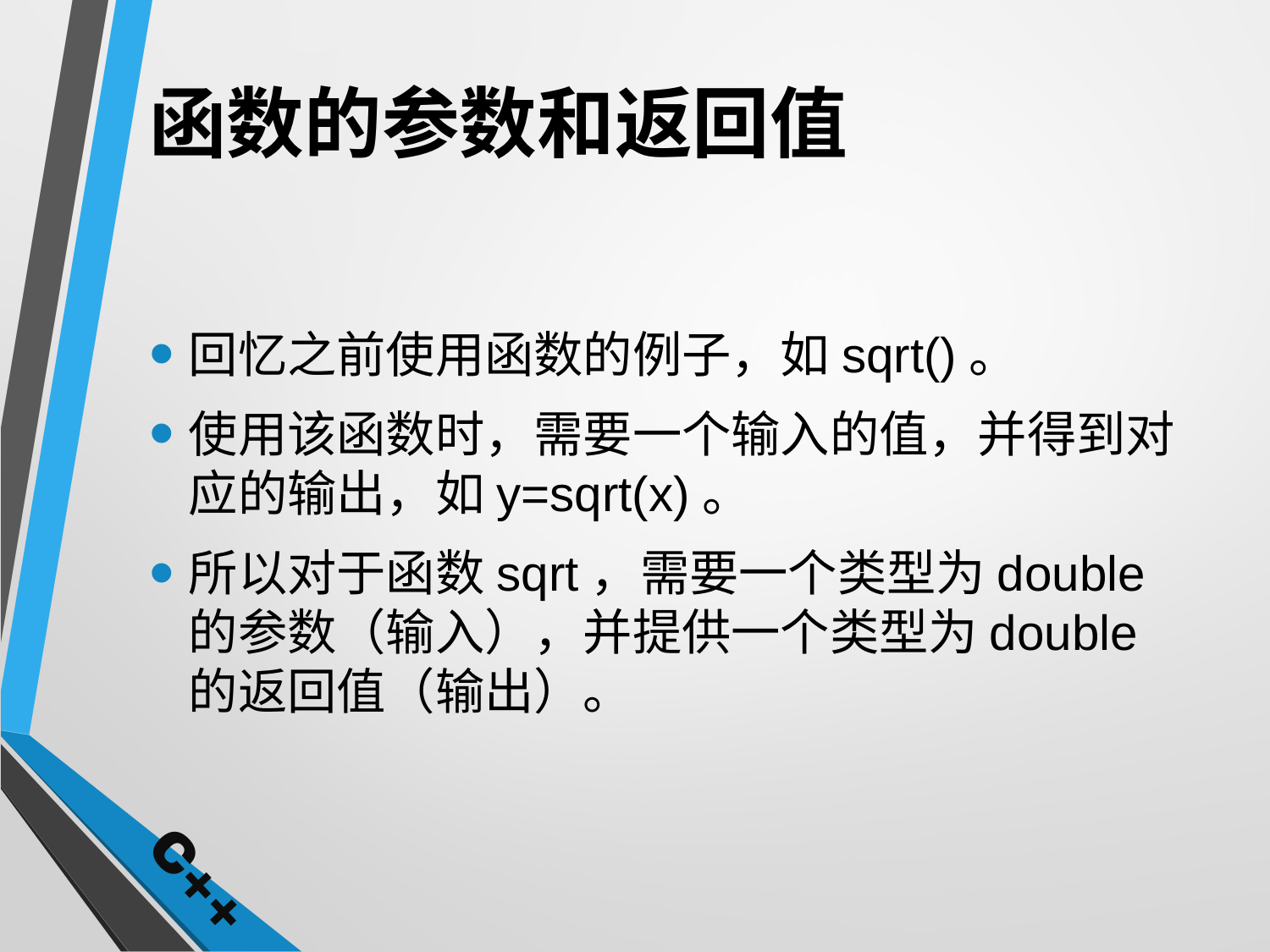

# 函数的参数和返回值
回忆之前使用函数的例子，如sqrt()。
使用该函数时，需要一个输入的值，并得到对应的输出，如y=sqrt(x)。
所以对于函数sqrt，需要一个类型为double的参数（输入），并提供一个类型为double的返回值（输出）。